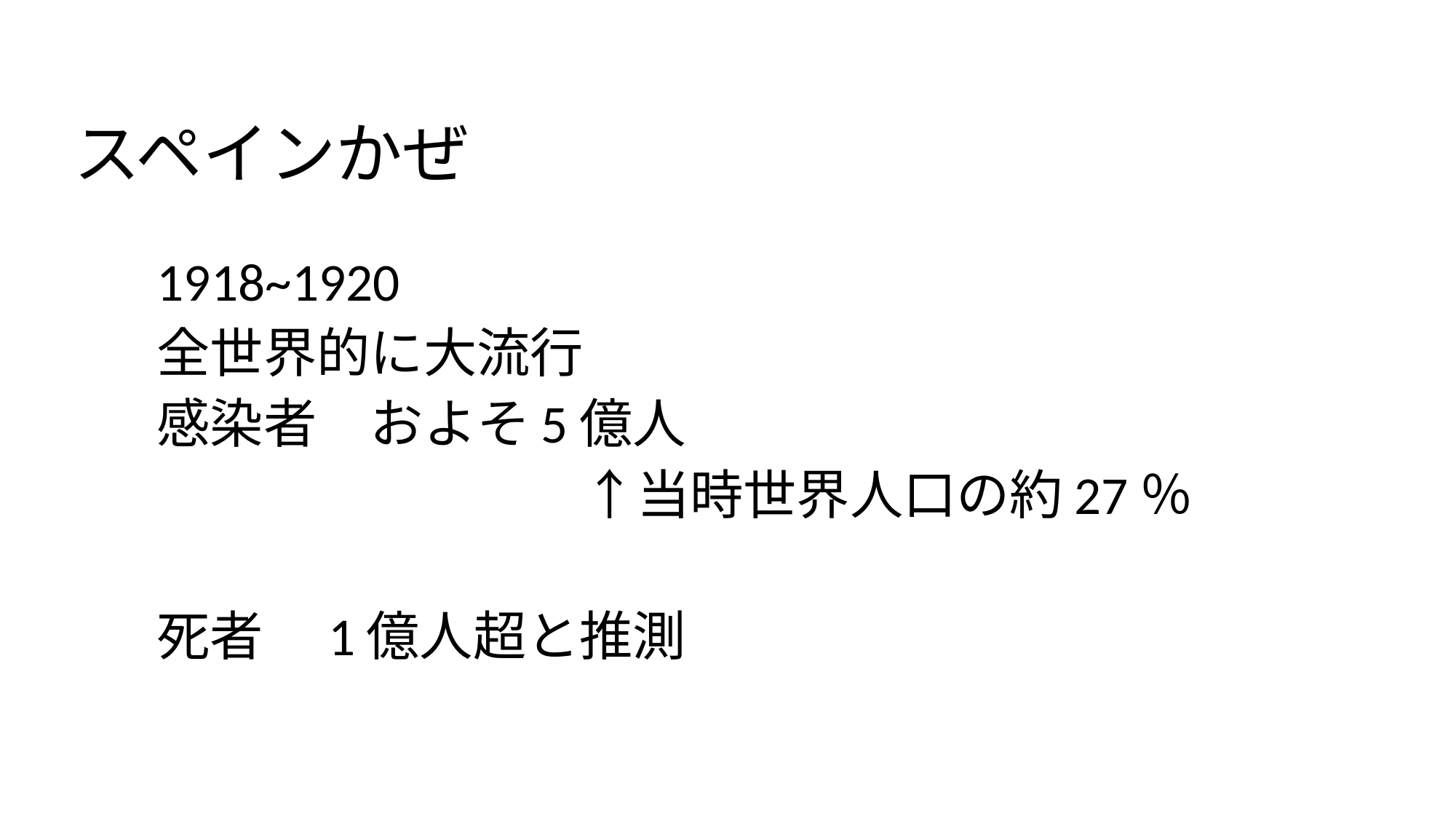

# スペインかぜ
1918~1920
全世界的に大流行
感染者　およそ5億人
　　　　　　　　↑当時世界人口の約27％

死者　1億人超と推測